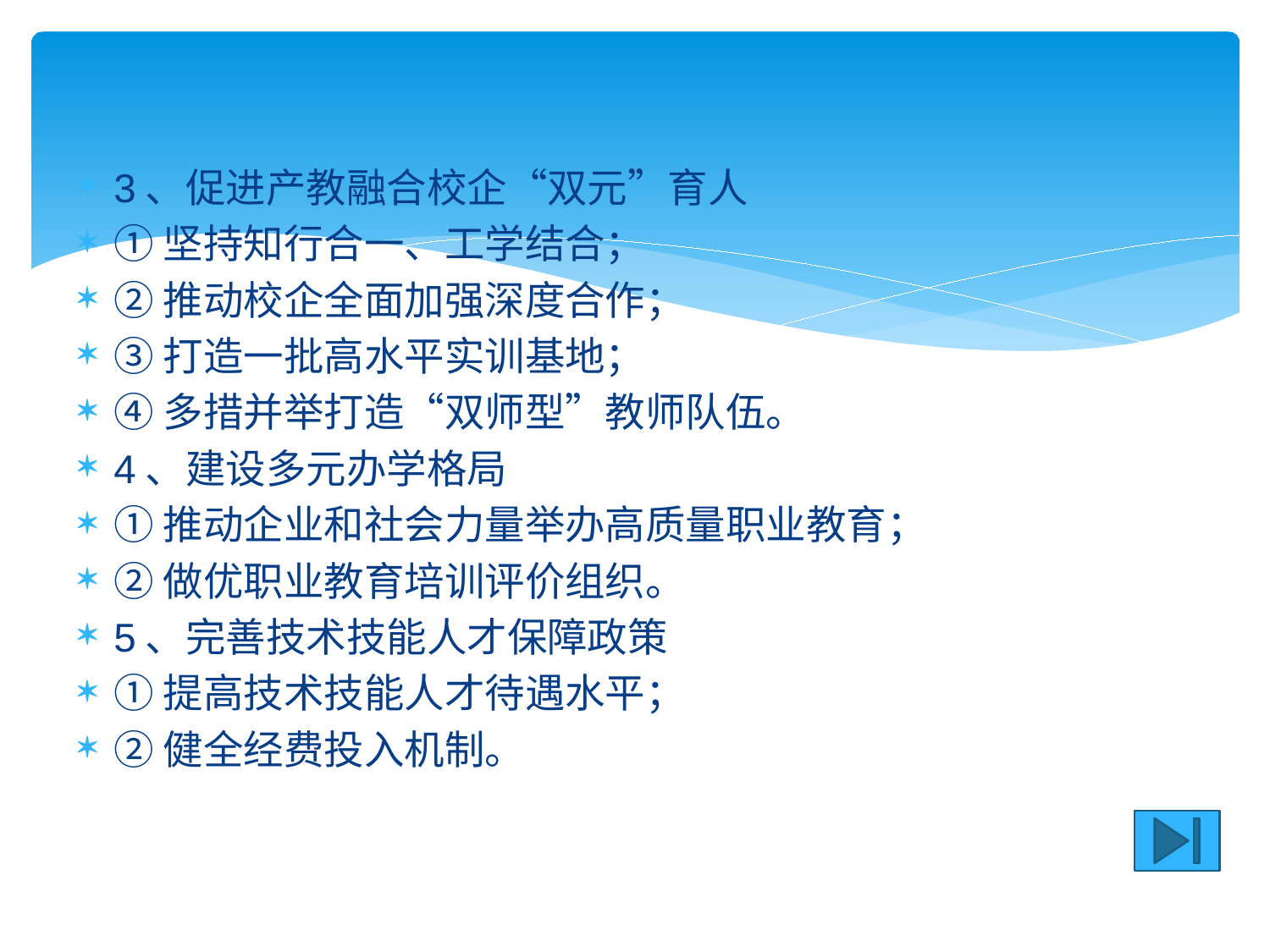

3、促进产教融合校企“双元”育人
①坚持知行合一、工学结合；
②推动校企全面加强深度合作；
③打造一批高水平实训基地；
④多措并举打造“双师型”教师队伍。
4、建设多元办学格局
①推动企业和社会力量举办高质量职业教育；
②做优职业教育培训评价组织。
5、完善技术技能人才保障政策
①提高技术技能人才待遇水平；
②健全经费投入机制。